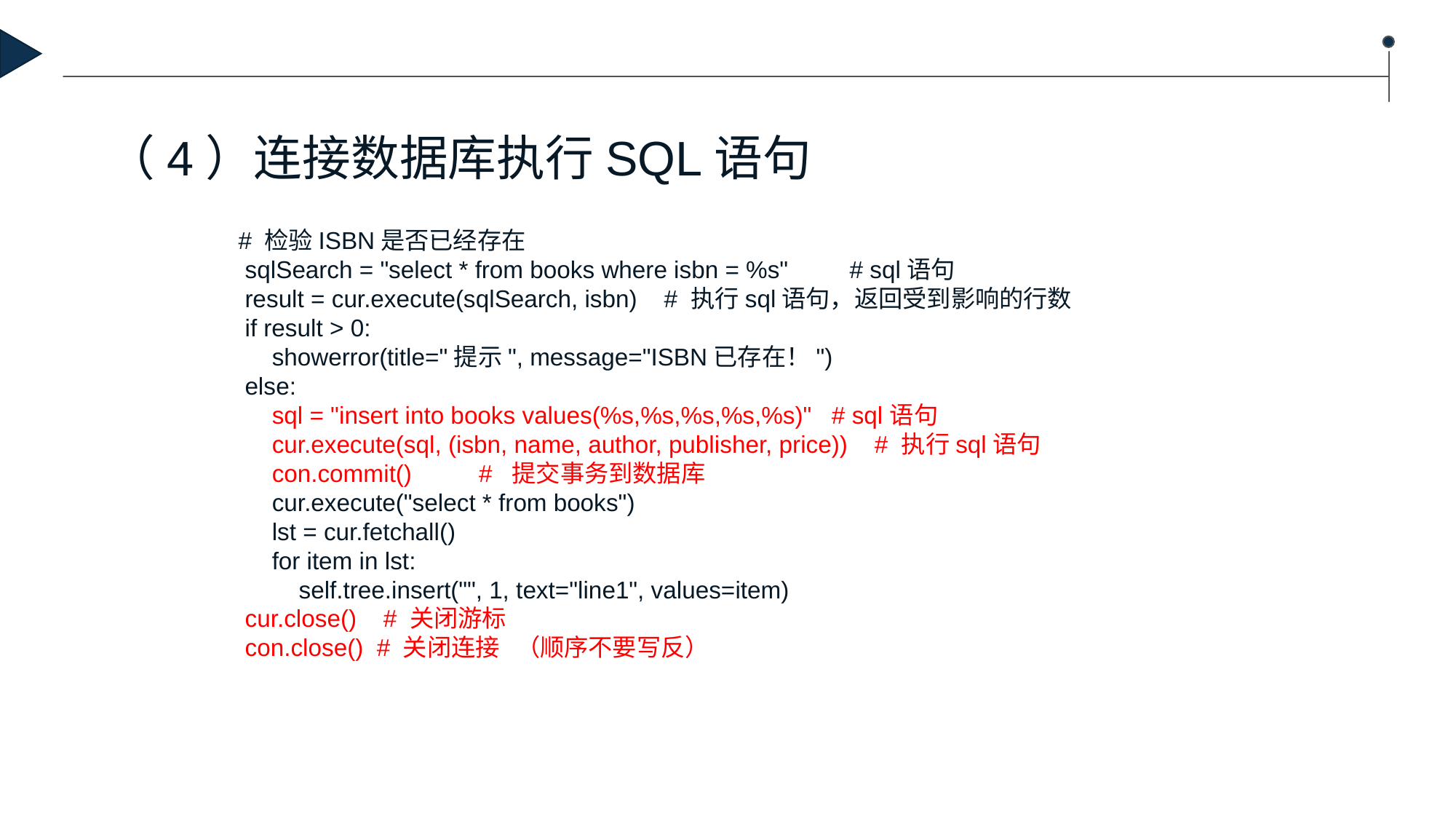

（4）连接数据库执行SQL语句
           # 检验ISBN是否已经存在
            sqlSearch = "select * from books where isbn = %s"         # sql语句
            result = cur.execute(sqlSearch, isbn)    # 执行sql语句，返回受到影响的行数
            if result > 0:
                showerror(title="提示", message="ISBN已存在！")
            else:
                sql = "insert into books values(%s,%s,%s,%s,%s)"   # sql语句
                cur.execute(sql, (isbn, name, author, publisher, price))    # 执行sql语句
                con.commit()          #  提交事务到数据库
                cur.execute("select * from books")
                lst = cur.fetchall()
                for item in lst:
                    self.tree.insert("", 1, text="line1", values=item)
            cur.close()    # 关闭游标
            con.close()  # 关闭连接   （顺序不要写反）